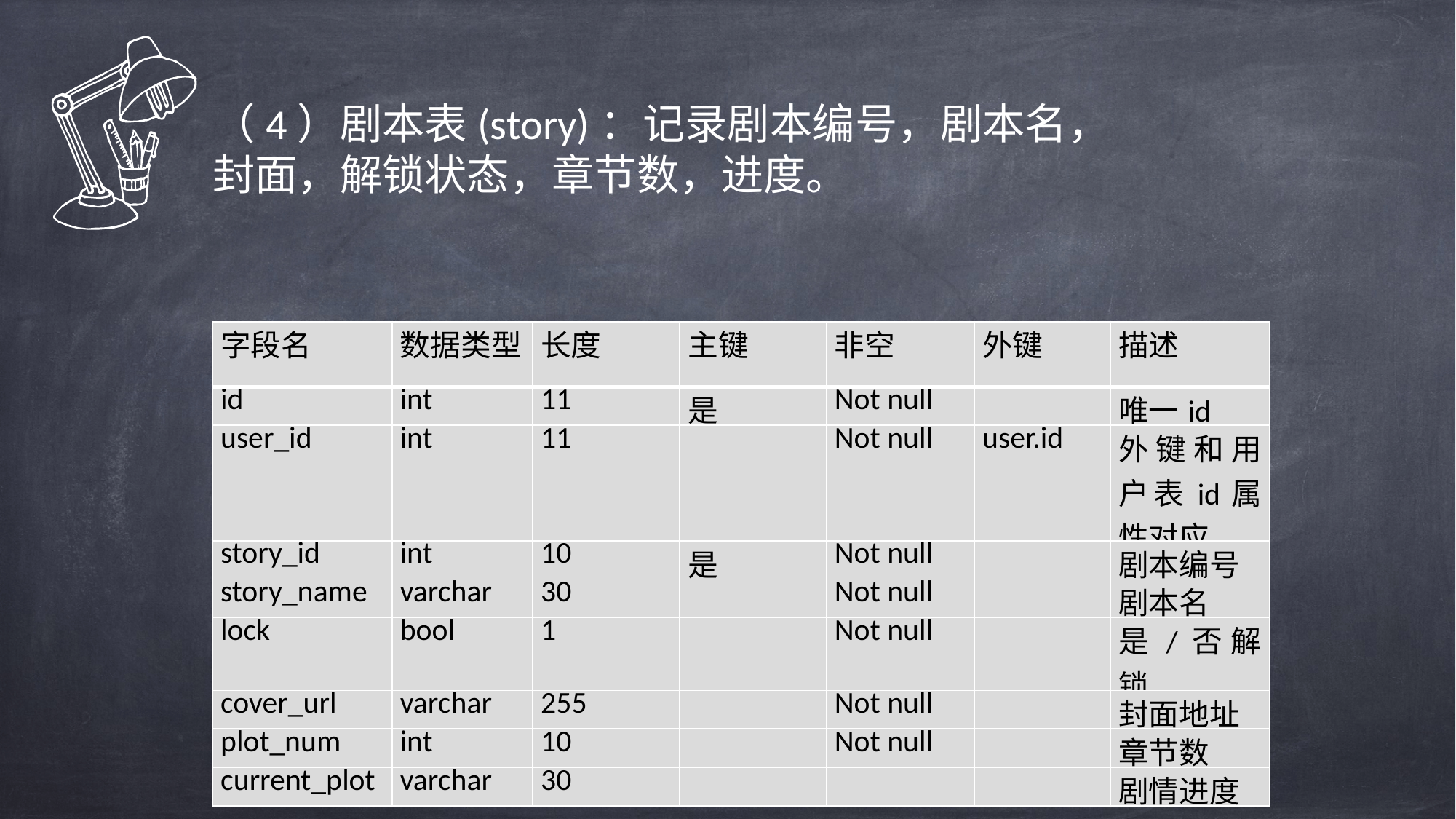

（4）剧本表(story)：记录剧本编号，剧本名，封面，解锁状态，章节数，进度。
| 字段名 | 数据类型 | 长度 | 主键 | 非空 | 外键 | 描述 |
| --- | --- | --- | --- | --- | --- | --- |
| id | int | 11 | 是 | Not null |  | 唯一id |
| user\_id | int | 11 |  | Not null | user.id | 外键和用户表id属性对应 |
| story\_id | int | 10 | 是 | Not null |  | 剧本编号 |
| story\_name | varchar | 30 |  | Not null |  | 剧本名 |
| lock | bool | 1 |  | Not null |  | 是/否解锁 |
| cover\_url | varchar | 255 |  | Not null |  | 封面地址 |
| plot\_num | int | 10 |  | Not null |  | 章节数 |
| current\_plot | varchar | 30 |  |  |  | 剧情进度 |